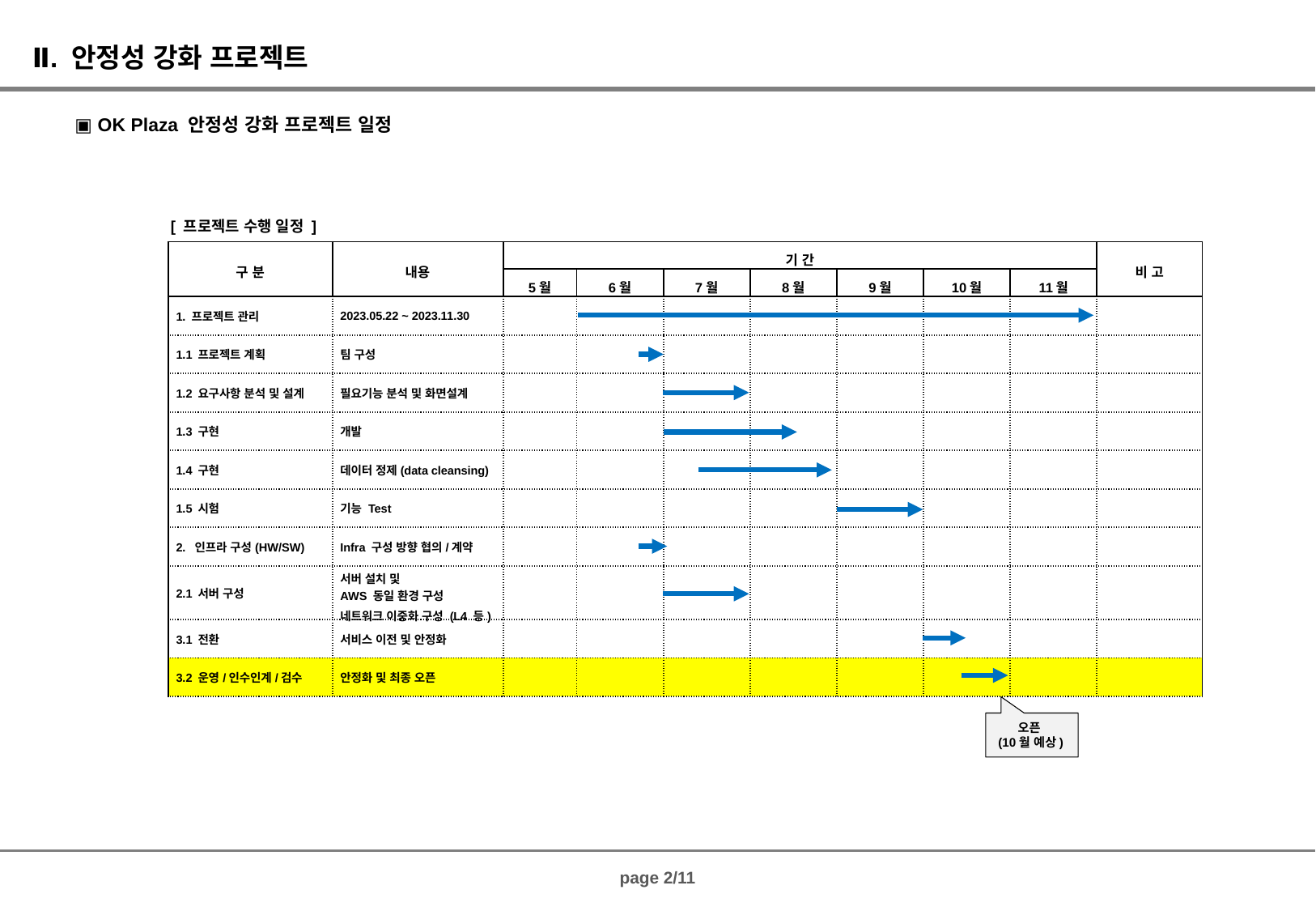

Ⅱ. 안정성 강화 프로젝트
▣ OK Plaza 안정성 강화 프로젝트 일정
[ 프로젝트 수행 일정 ]
| 구 분 | 내용 | 기 간 |  |  |  |  |  |  | 비 고 |
| --- | --- | --- | --- | --- | --- | --- | --- | --- | --- |
|  |  | 5월 | 6월 | 7월 | 8월 | 9월 | 10월 | 11월 |  |
| 1. 프로젝트 관리 | 2023.05.22 ~ 2023.11.30 |  |  |  |  |  |  |  |  |
| 1.1 프로젝트 계획 | 팀 구성 |  |  |  |  |  |  |  |  |
| 1.2 요구사항 분석 및 설계 | 필요기능 분석 및 화면설계 |  |  |  |  |  |  |  |  |
| 1.3 구현 | 개발 |  |  |  |  |  |  |  |  |
| 1.4 구현 | 데이터 정제(data cleansing) |  |  |  |  |  |  |  |  |
| 1.5 시험 | 기능 Test |  |  |  |  |  |  |  |  |
| 2. 인프라 구성(HW/SW) | Infra 구성 방향 협의/계약 |  |  |  |  |  |  |  |  |
| 2.1 서버 구성 | 서버 설치 및 AWS 동일 환경 구성 네트워크 이중화 구성 (L4 등) |  |  |  |  |  |  |  |  |
| 3.1 전환 | 서비스 이전 및 안정화 |  |  |  |  |  |  |  |  |
| 3.2 운영/인수인계/검수 | 안정화 및 최종 오픈 |  |  |  |  |  |  |  |  |

오픈
(10월 예상)